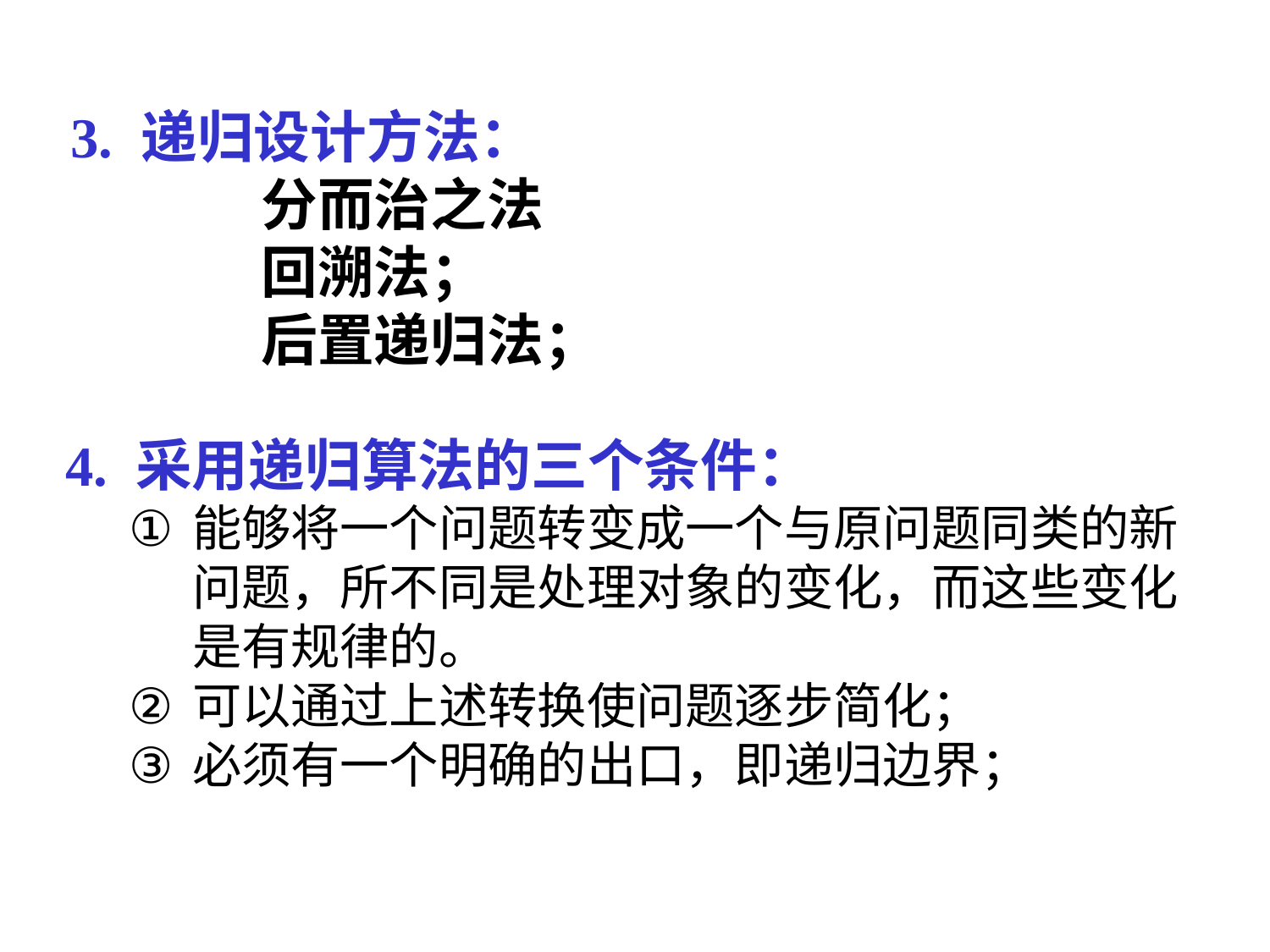

3. 递归设计方法：
		分而治之法
		回溯法；
		后置递归法；
4. 采用递归算法的三个条件：
能够将一个问题转变成一个与原问题同类的新问题，所不同是处理对象的变化，而这些变化是有规律的。
可以通过上述转换使问题逐步简化；
必须有一个明确的出口，即递归边界；